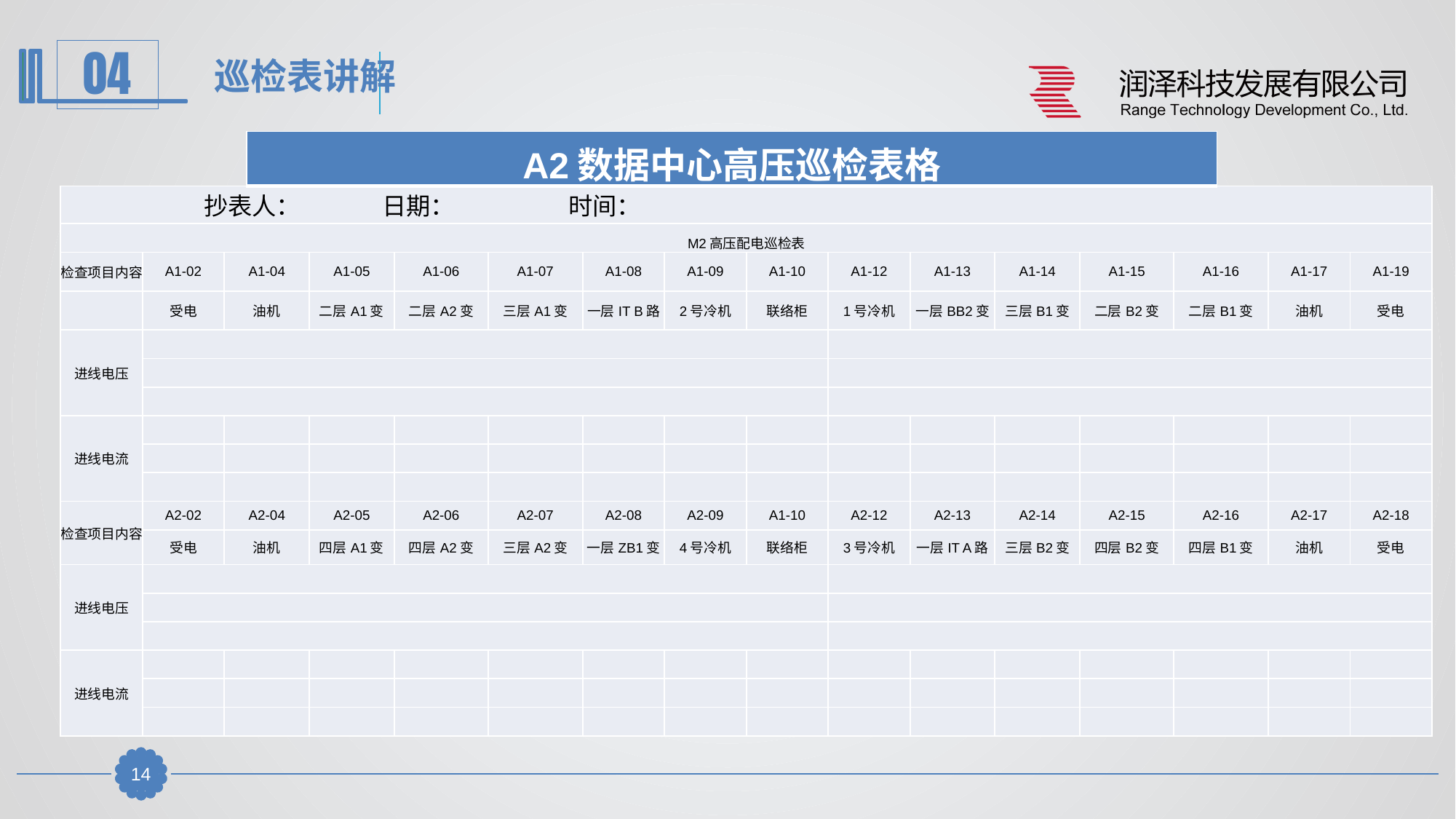

巡检表讲解
| A2数据中心高压巡检表格 |
| --- |
| 抄表人： 日期： 时间： |  |  |  |  |  |  |  |  |  |  |  |  |  |  |  |
| --- | --- | --- | --- | --- | --- | --- | --- | --- | --- | --- | --- | --- | --- | --- | --- |
| M2高压配电巡检表 |  |  |  |  |  |  |  |  |  |  |  |  |  |  |  |
| 检查项目内容 | A1-02 | A1-04 | A1-05 | A1-06 | A1-07 | A1-08 | A1-09 | A1-10 | A1-12 | A1-13 | A1-14 | A1-15 | A1-16 | A1-17 | A1-19 |
|  | 受电 | 油机 | 二层A1变 | 二层A2变 | 三层A1变 | 一层IT B路 | 2号冷机 | 联络柜 | 1号冷机 | 一层BB2变 | 三层B1变 | 二层B2变 | 二层B1变 | 油机 | 受电 |
| 进线电压 |  |  |  |  |  |  |  |  |  |  |  |  |  |  |  |
|  |  |  |  |  |  |  |  |  |  |  |  |  |  |  |  |
|  |  |  |  |  |  |  |  |  |  |  |  |  |  |  |  |
| 进线电流 |  |  |  |  |  |  |  |  |  |  |  |  |  |  |  |
|  |  |  |  |  |  |  |  |  |  |  |  |  |  |  |  |
|  |  |  |  |  |  |  |  |  |  |  |  |  |  |  |  |
| 检查项目内容 | A2-02 | A2-04 | A2-05 | A2-06 | A2-07 | A2-08 | A2-09 | A1-10 | A2-12 | A2-13 | A2-14 | A2-15 | A2-16 | A2-17 | A2-18 |
|  | 受电 | 油机 | 四层A1变 | 四层A2变 | 三层A2变 | 一层ZB1变 | 4号冷机 | 联络柜 | 3号冷机 | 一层IT A路 | 三层B2变 | 四层B2变 | 四层B1变 | 油机 | 受电 |
| 进线电压 |  |  |  |  |  |  |  |  |  |  |  |  |  |  |  |
|  |  |  |  |  |  |  |  |  |  |  |  |  |  |  |  |
|  |  |  |  |  |  |  |  |  |  |  |  |  |  |  |  |
| 进线电流 |  |  |  |  |  |  |  |  |  |  |  |  |  |  |  |
|  |  |  |  |  |  |  |  |  |  |  |  |  |  |  |  |
|  |  |  |  |  |  |  |  |  |  |  |  |  |  |  |  |
14